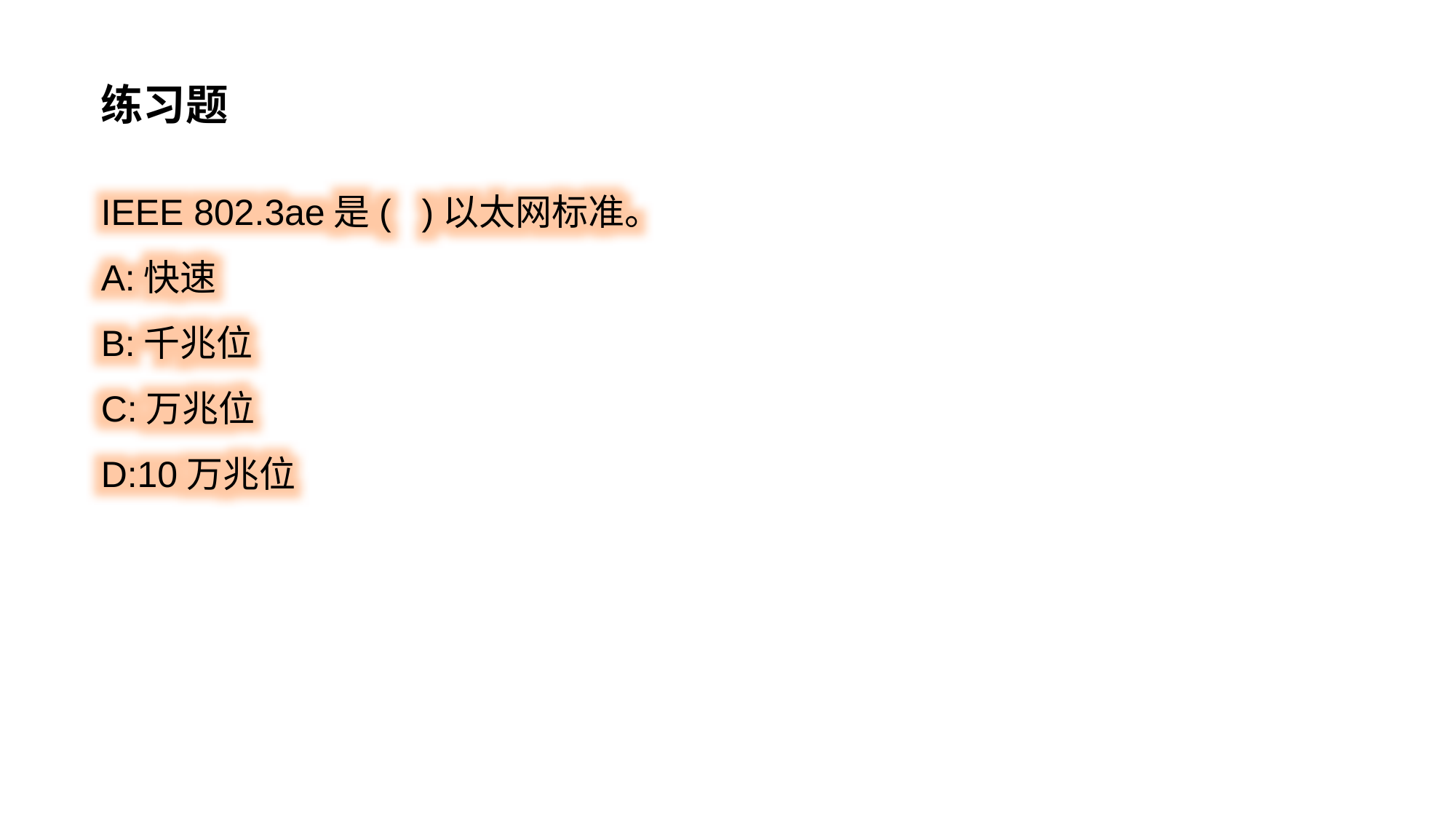

练习题
IEEE 802.3ae是(   )以太网标准。
A:快速
B:千兆位
C:万兆位
D:10万兆位